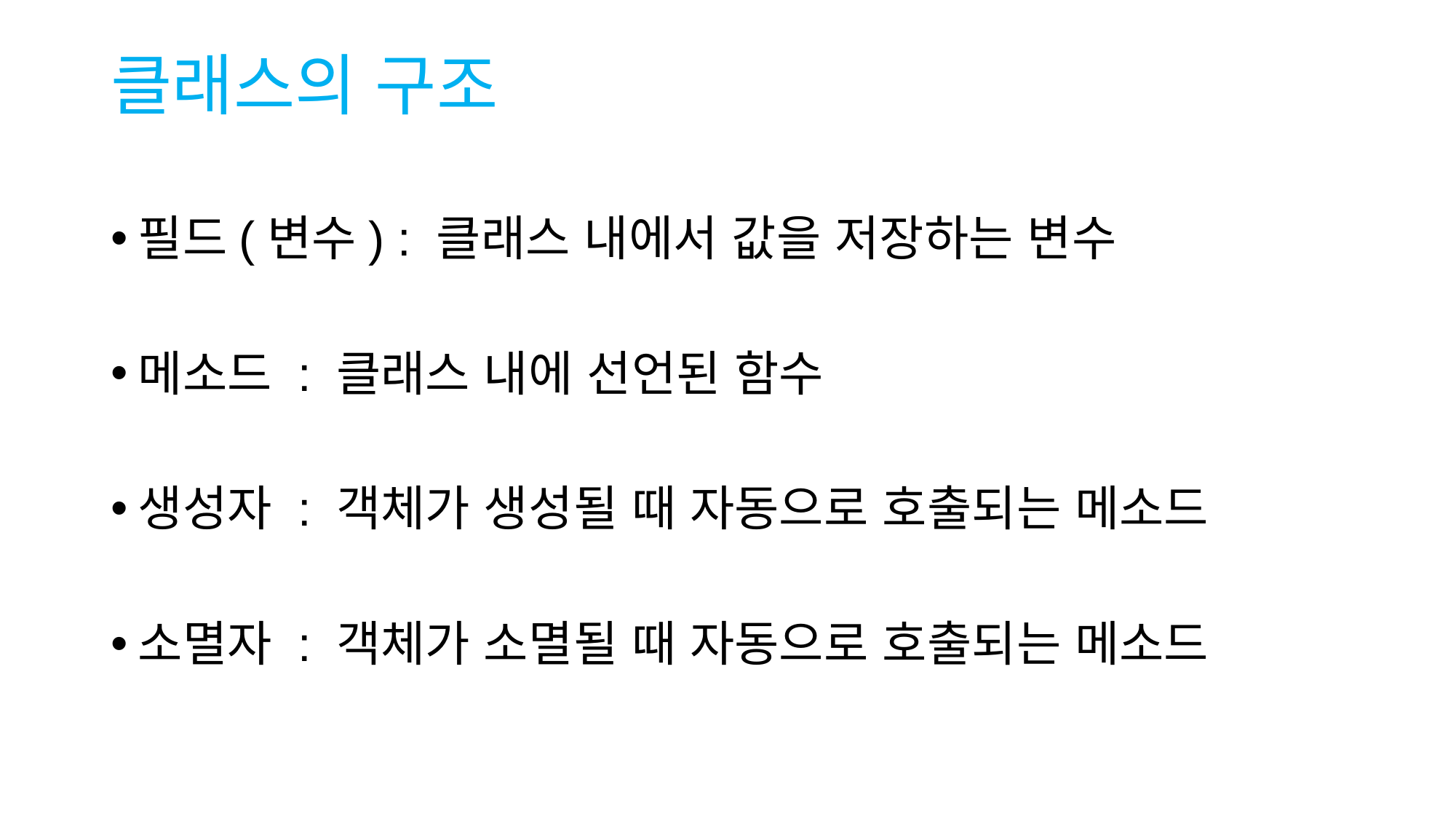

# 클래스의 구조
필드(변수) : 클래스 내에서 값을 저장하는 변수

메소드 : 클래스 내에 선언된 함수

생성자 : 객체가 생성될 때 자동으로 호출되는 메소드

소멸자 : 객체가 소멸될 때 자동으로 호출되는 메소드